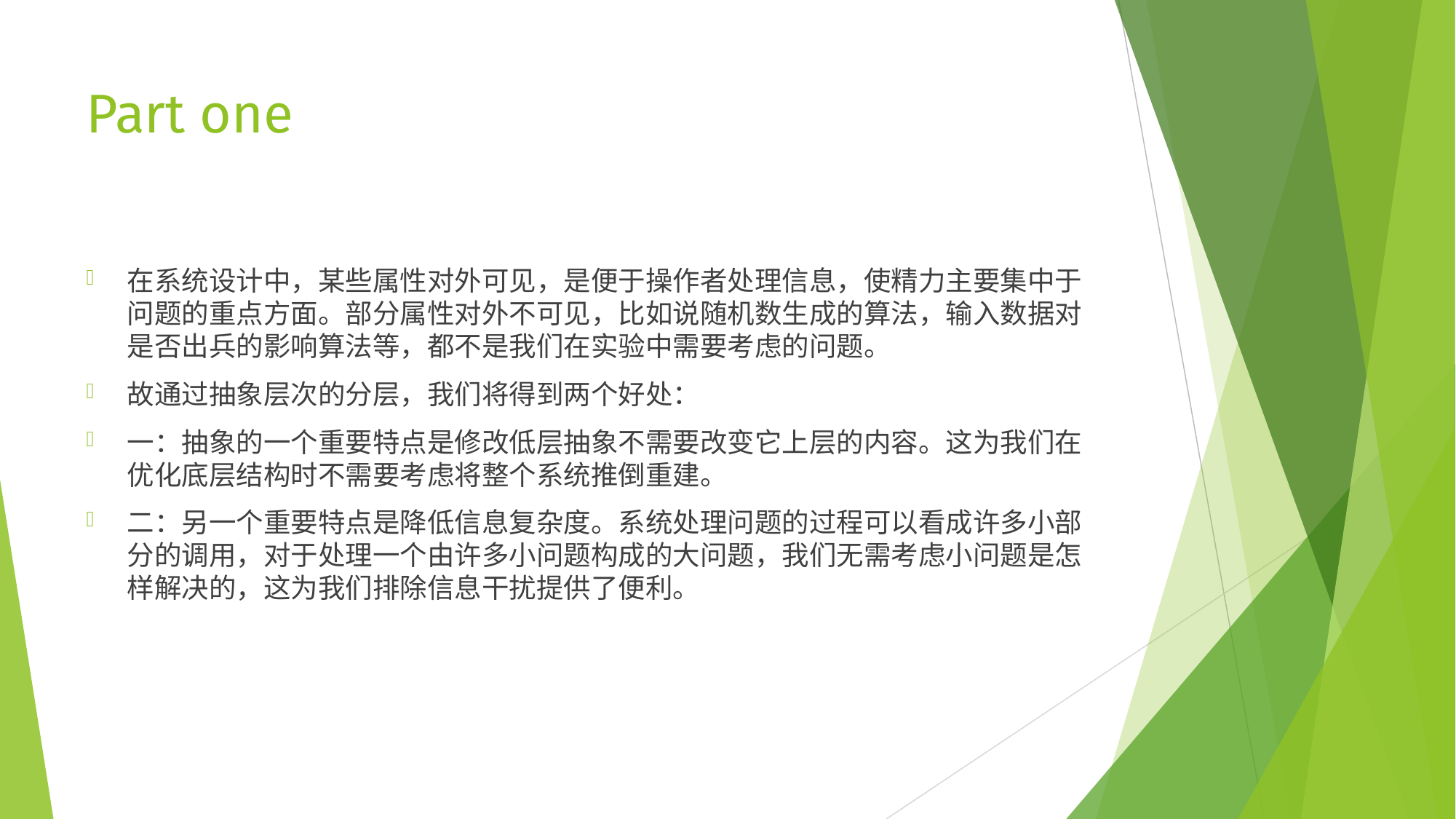

# Part one
在系统设计中，某些属性对外可见，是便于操作者处理信息，使精力主要集中于问题的重点方面。部分属性对外不可见，比如说随机数生成的算法，输入数据对是否出兵的影响算法等，都不是我们在实验中需要考虑的问题。
故通过抽象层次的分层，我们将得到两个好处：
一：抽象的一个重要特点是修改低层抽象不需要改变它上层的内容。这为我们在优化底层结构时不需要考虑将整个系统推倒重建。
二：另一个重要特点是降低信息复杂度。系统处理问题的过程可以看成许多小部分的调用，对于处理一个由许多小问题构成的大问题，我们无需考虑小问题是怎样解决的，这为我们排除信息干扰提供了便利。